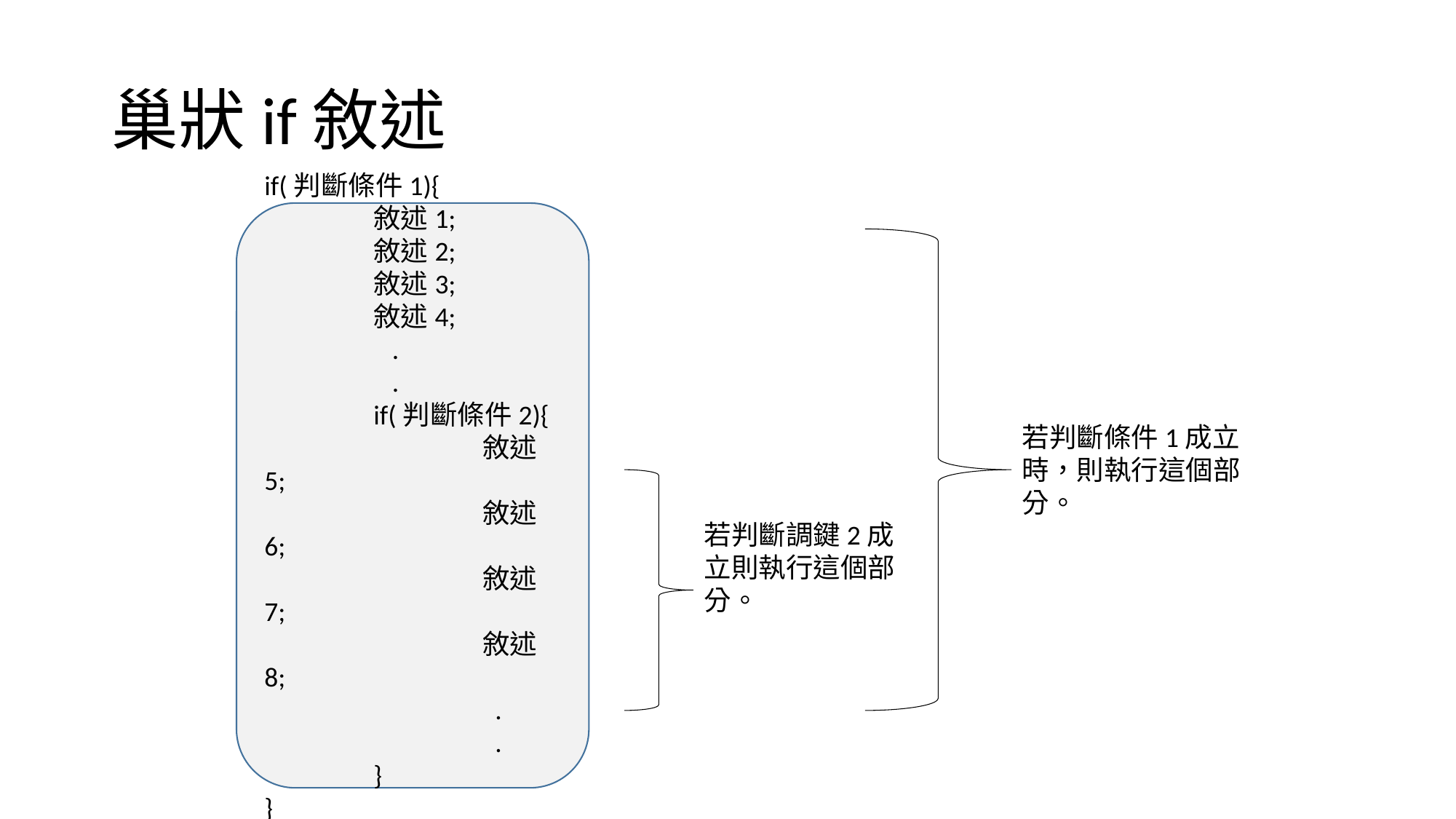

# 巢狀if敘述
if(判斷條件1){
	敘述1;
	敘述2;
	敘述3;
	敘述4;
	   .
	   .
	if(判斷條件2){
		敘述5;
		敘述6;
		敘述7;
		敘述8;
	 	  .
	  	  .
	}
}

若判斷條件1成立時，則執行這個部分。

若判斷調鍵2成立則執行這個部分。